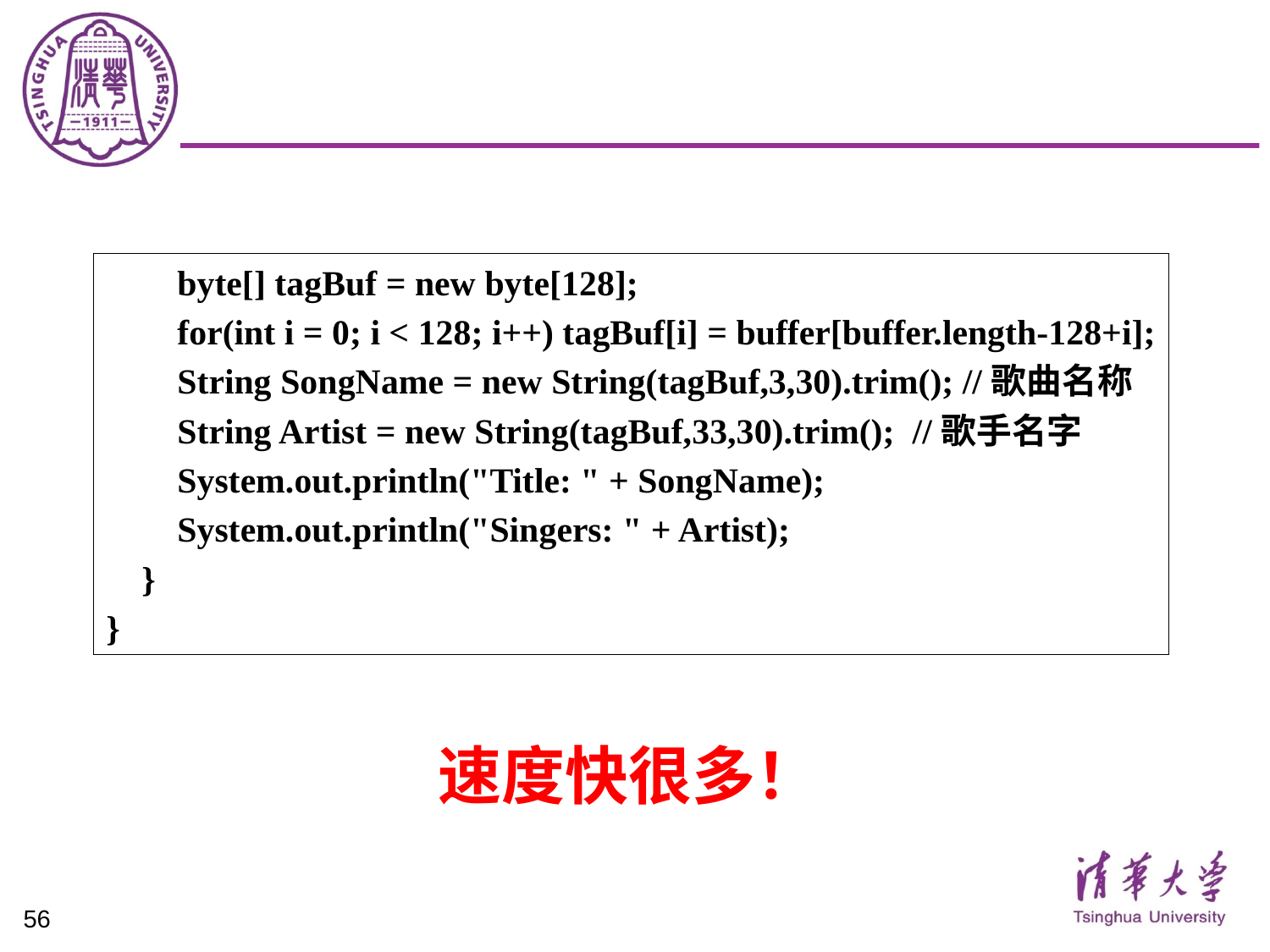

#
        byte[] tagBuf = new byte[128];
        for(int i = 0; i < 128; i++) tagBuf[i] = buffer[buffer.length-128+i];
        String SongName = new String(tagBuf,3,30).trim(); //歌曲名称
        String Artist = new String(tagBuf,33,30).trim();  //歌手名字
        System.out.println("Title: " + SongName);
        System.out.println("Singers: " + Artist);
    }
}
速度快很多！
56